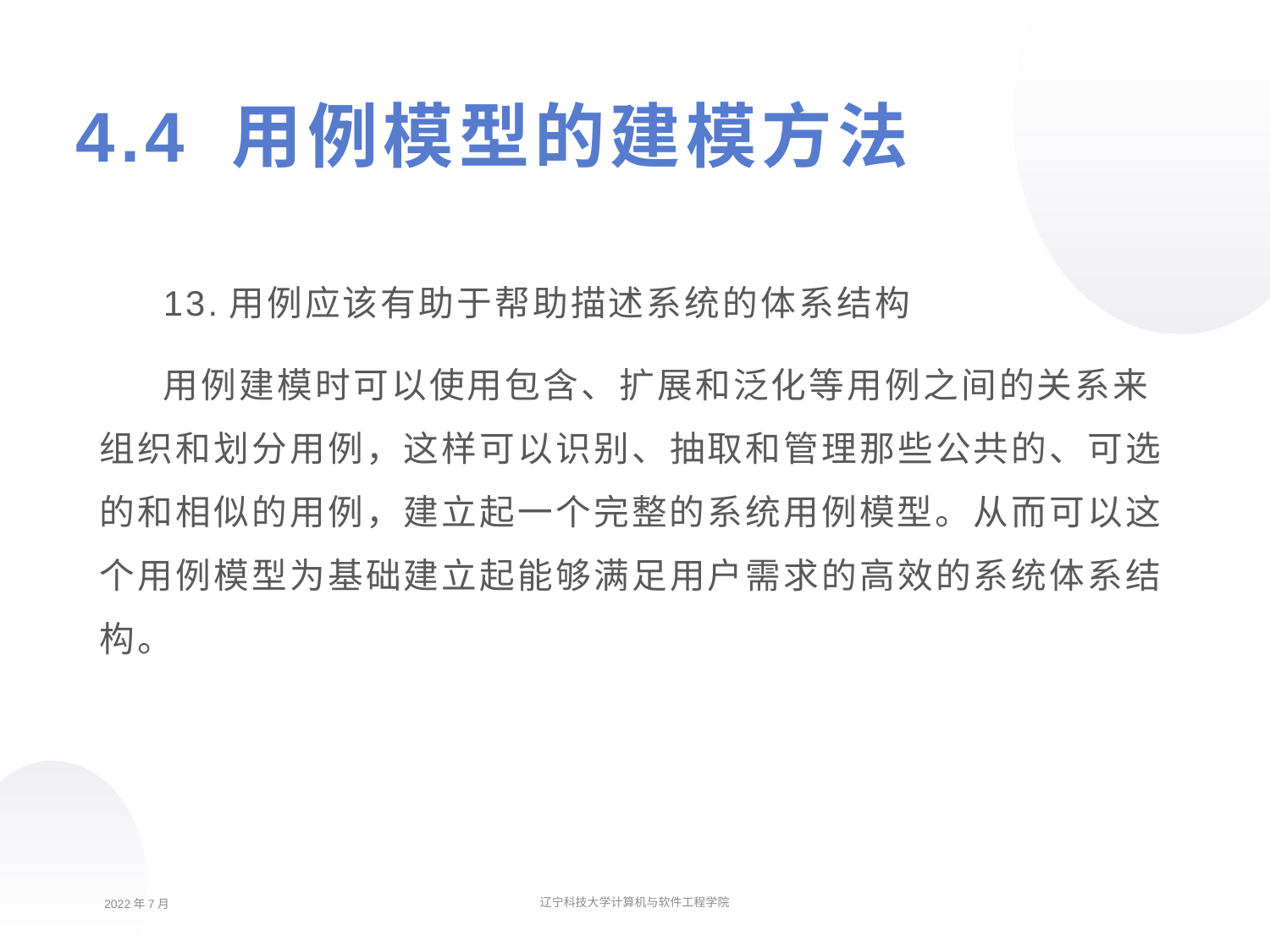

4.4 用例模型的建模方法
13.用例应该有助于帮助描述系统的体系结构
用例建模时可以使用包含、扩展和泛化等用例之间的关系来组织和划分用例，这样可以识别、抽取和管理那些公共的、可选的和相似的用例，建立起一个完整的系统用例模型。从而可以这个用例模型为基础建立起能够满足用户需求的高效的系统体系结构。

2022年7月
辽宁科技大学计算机与软件工程学院
80